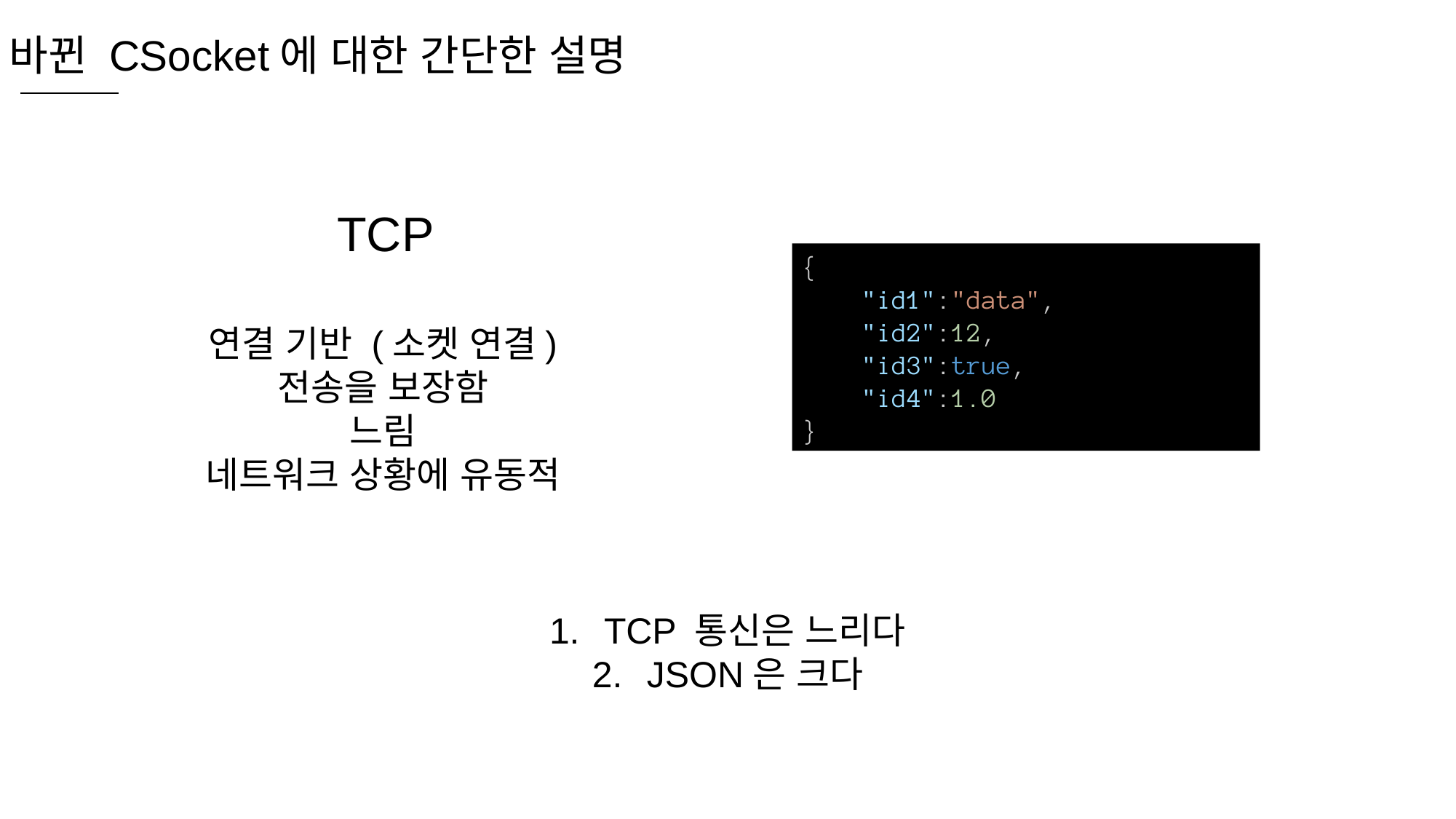

바뀐 CSocket에 대한 간단한 설명
TCP
연결 기반 (소켓 연결)
전송을 보장함
느림
네트워크 상황에 유동적
{
    "id1":"data",
    "id2":12,
    "id3":true,
    "id4":1.0
}
TCP 통신은 느리다
JSON은 크다